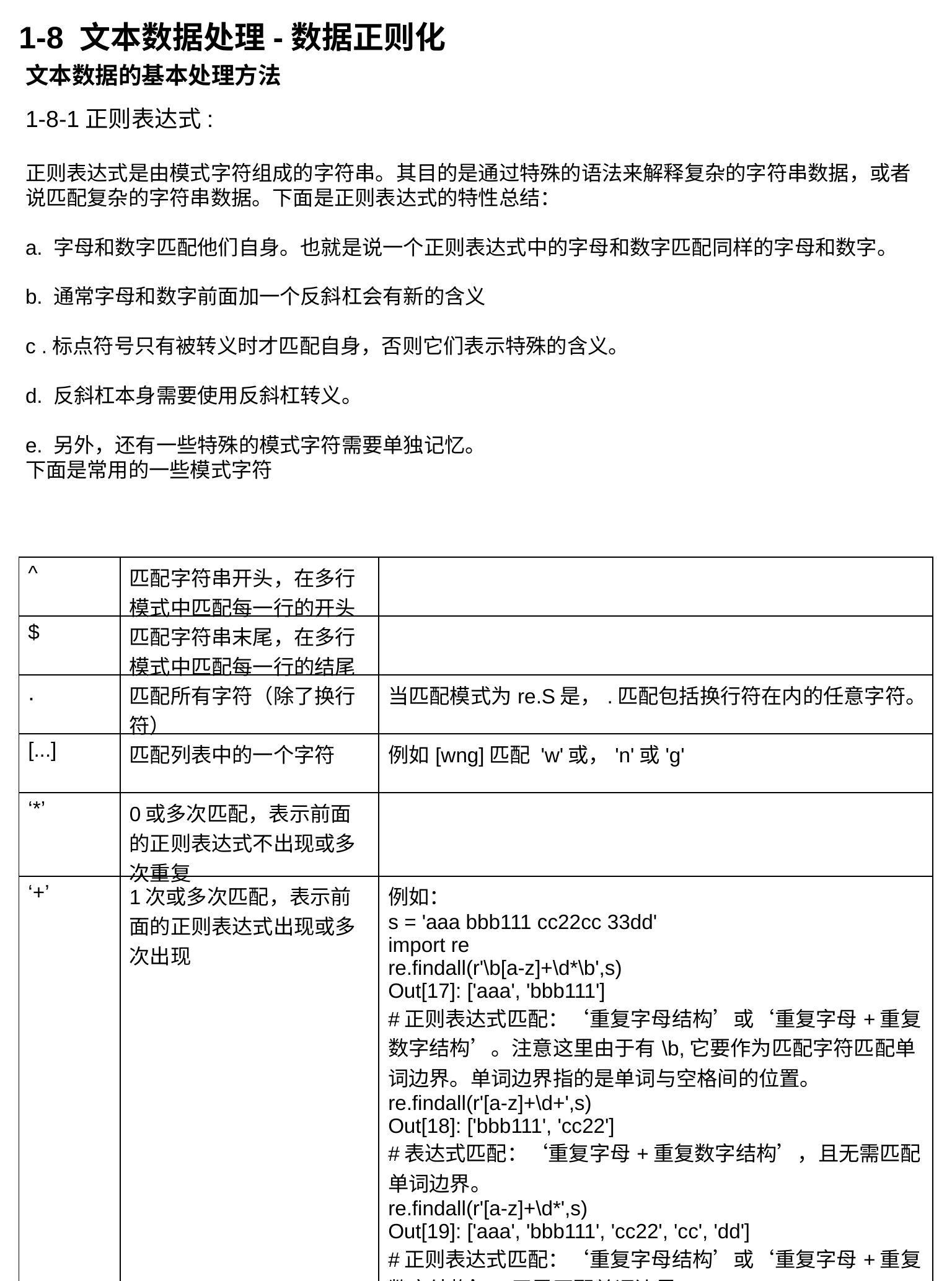

1-8 文本数据处理-数据正则化
文本数据的基本处理方法
1-8-1正则表达式:

正则表达式是由模式字符组成的字符串。其目的是通过特殊的语法来解释复杂的字符串数据，或者说匹配复杂的字符串数据。下面是正则表达式的特性总结：

a. 字母和数字匹配他们自身。也就是说一个正则表达式中的字母和数字匹配同样的字母和数字。

b. 通常字母和数字前面加一个反斜杠会有新的含义

c .标点符号只有被转义时才匹配自身，否则它们表示特殊的含义。

d. 反斜杠本身需要使用反斜杠转义。

e. 另外，还有一些特殊的模式字符需要单独记忆。
下面是常用的一些模式字符
| ^ | 匹配字符串开头，在多行模式中匹配每一行的开头 |  |
| --- | --- | --- |
| $ | 匹配字符串末尾，在多行模式中匹配每一行的结尾 |  |
| . | 匹配所有字符（除了换行符） | 当匹配模式为re.S是，.匹配包括换行符在内的任意字符。 |
| [...] | 匹配列表中的一个字符 | 例如[wng]匹配 'w'或，'n'或'g' |
| ‘\*’ | 0或多次匹配，表示前面的正则表达式不出现或多次重复 |  |
| ‘+’ | 1次或多次匹配，表示前面的正则表达式出现或多次出现 | 例如： s = 'aaa bbb111 cc22cc 33dd' import re re.findall(r'\b[a-z]+\d\*\b',s) Out[17]: ['aaa', 'bbb111'] #正则表达式匹配：‘重复字母结构’或‘重复字母+重复数字结构’。注意这里由于有\b,它要作为匹配字符匹配单词边界。单词边界指的是单词与空格间的位置。 re.findall(r'[a-z]+\d+',s) Out[18]: ['bbb111', 'cc22'] #表达式匹配：‘重复字母+重复数字结构’，且无需匹配单词边界。 re.findall(r'[a-z]+\d\*',s) Out[19]: ['aaa', 'bbb111', 'cc22', 'cc', 'dd'] #正则表达式匹配：‘重复字母结构’或‘重复字母+重复数字结构’。无需匹配单词边界。 |